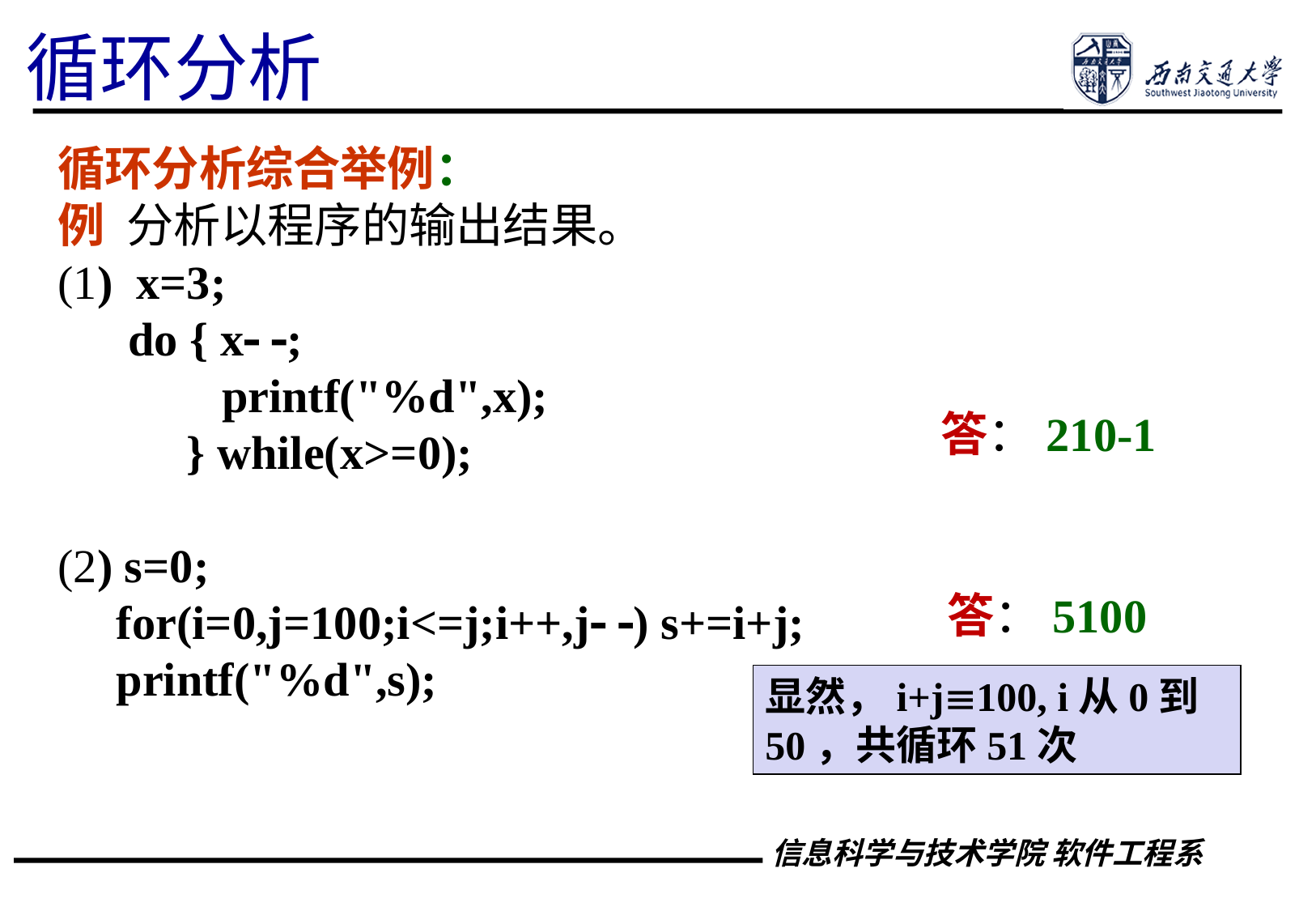

循环分析
循环分析综合举例：
例  分析以程序的输出结果。
(1)  x=3;
      do { x− −;
              printf("%d",x);
           } while(x>=0);

(2) s=0;
     for(i=0,j=100;i<=j;i++,j− −) s+=i+j;
     printf("%d",s);

答：210-1
答：5100
显然，i+j≡100, i从0到50，共循环51次